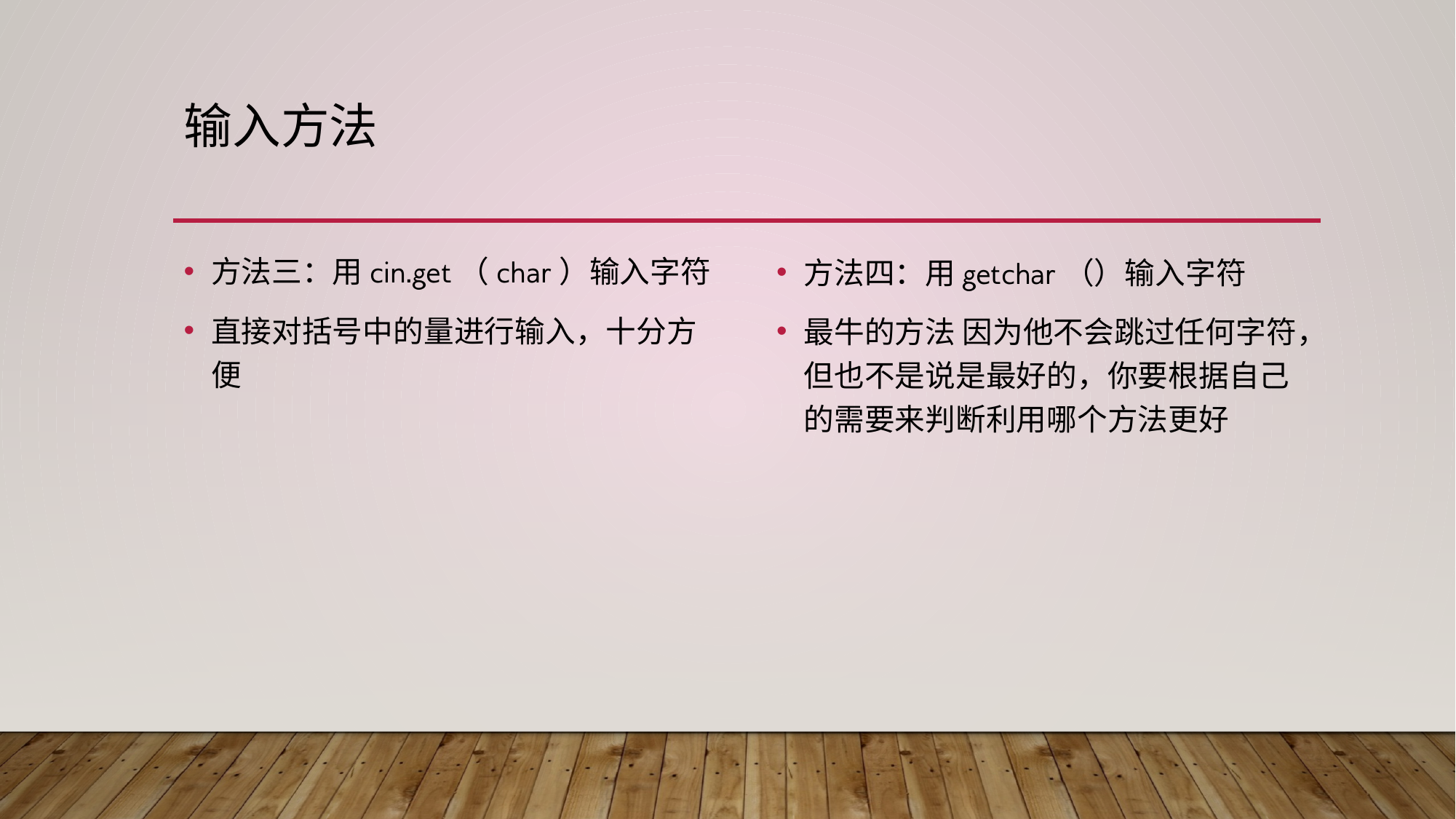

# 输入方法
方法三：用cin.get（char）输入字符
直接对括号中的量进行输入，十分方便
方法四：用getchar（）输入字符
最牛的方法 因为他不会跳过任何字符，但也不是说是最好的，你要根据自己的需要来判断利用哪个方法更好